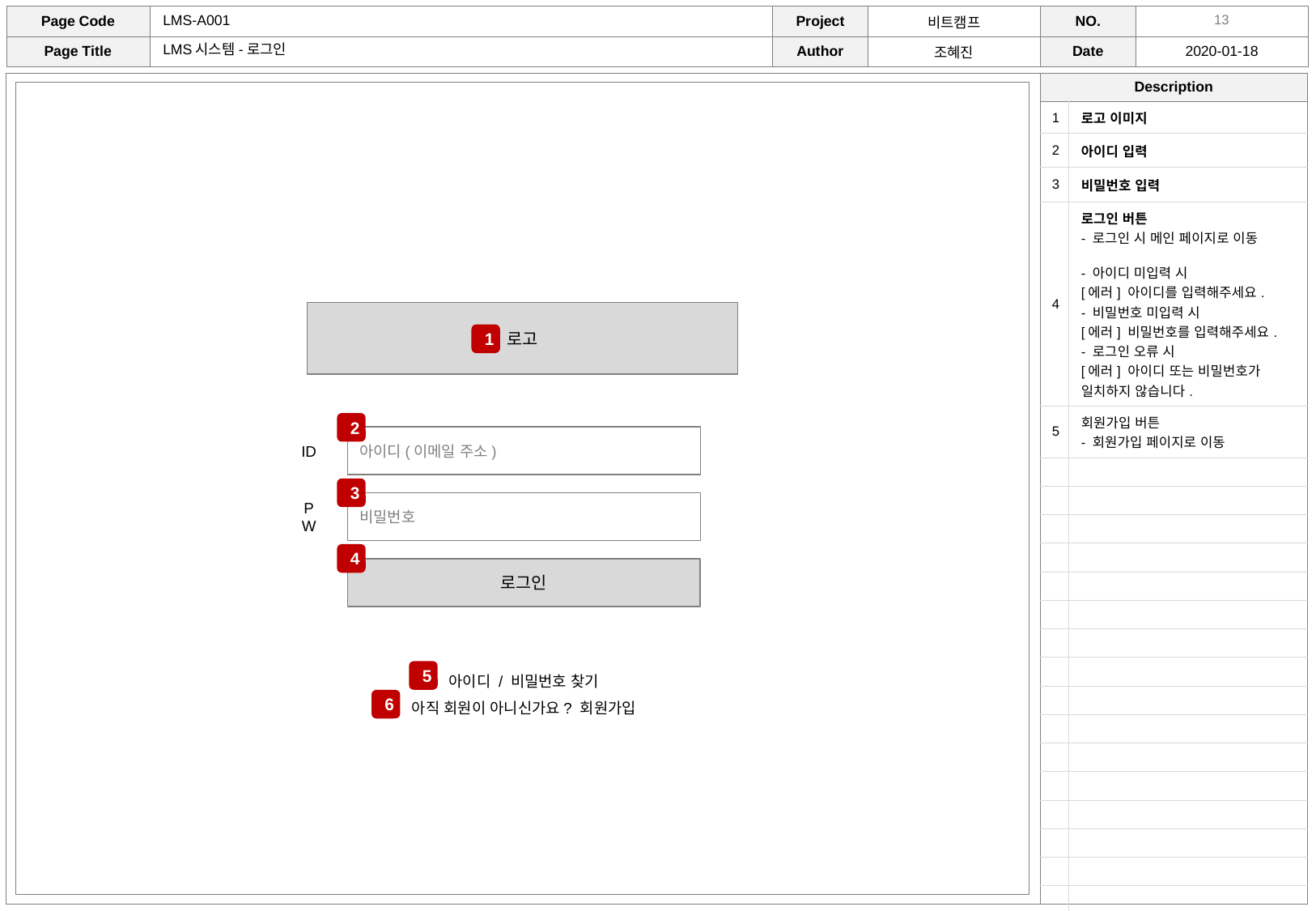

LMS-A001
LMS시스템-로그인

| 1 | 로고 이미지 |
| --- | --- |
| 2 | 아이디 입력 |
| 3 | 비밀번호 입력 |
| 4 | 로그인 버튼 - 로그인 시 메인 페이지로 이동 - 아이디 미입력 시 [에러] 아이디를 입력해주세요. - 비밀번호 미입력 시 [에러] 비밀번호를 입력해주세요. - 로그인 오류 시 [에러] 아이디 또는 비밀번호가 일치하지 않습니다. |
| 5 | 회원가입 버튼 - 회원가입 페이지로 이동 |
|  |  |
|  |  |
|  |  |
|  |  |
|  |  |
|  |  |
|  |  |
|  |  |
|  |  |
|  |  |
|  |  |
|  |  |
|  |  |
|  |  |
|  |  |
|  |  |
|  |  |
로고
1
2
ID
아이디(이메일 주소)
3
PW
비밀번호
4
로그인
5
아이디 / 비밀번호 찾기
아직 회원이 아니신가요? 회원가입
6